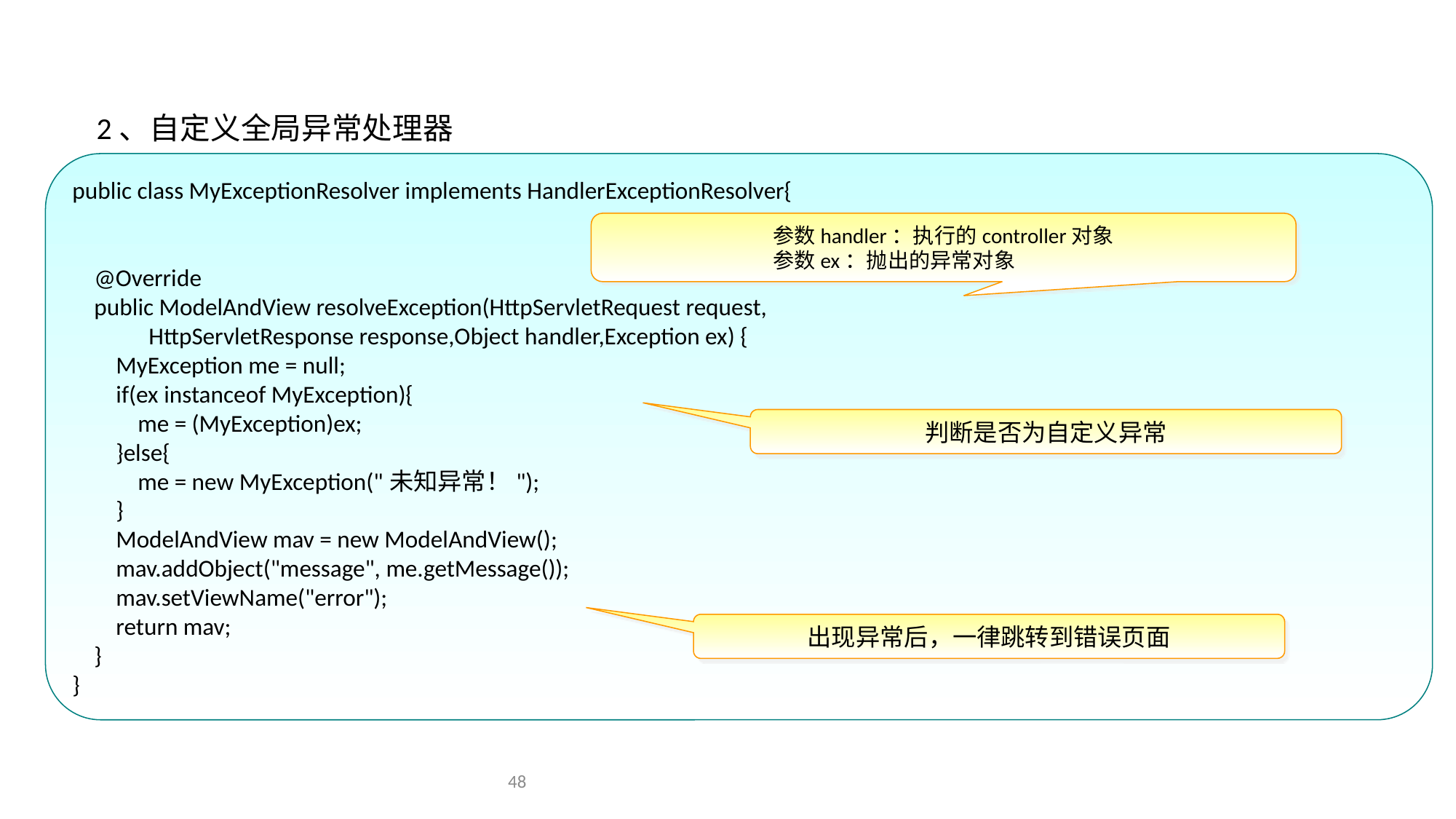

SpringMVC的统一异常处理
2、自定义全局异常处理器
public class MyExceptionResolver implements HandlerExceptionResolver{

    @Override
    public ModelAndView resolveException(HttpServletRequest request,
              HttpServletResponse response,Object handler,Exception ex) {
        MyException me = null;
        if(ex instanceof MyException){
            me = (MyException)ex;
        }else{
            me = new MyException("未知异常！");
        }
        ModelAndView mav = new ModelAndView();
        mav.addObject("message", me.getMessage());
        mav.setViewName("error");
        return mav;
    }
}
参数handler：执行的controller对象
参数ex：抛出的异常对象
判断是否为自定义异常
出现异常后，一律跳转到错误页面
48